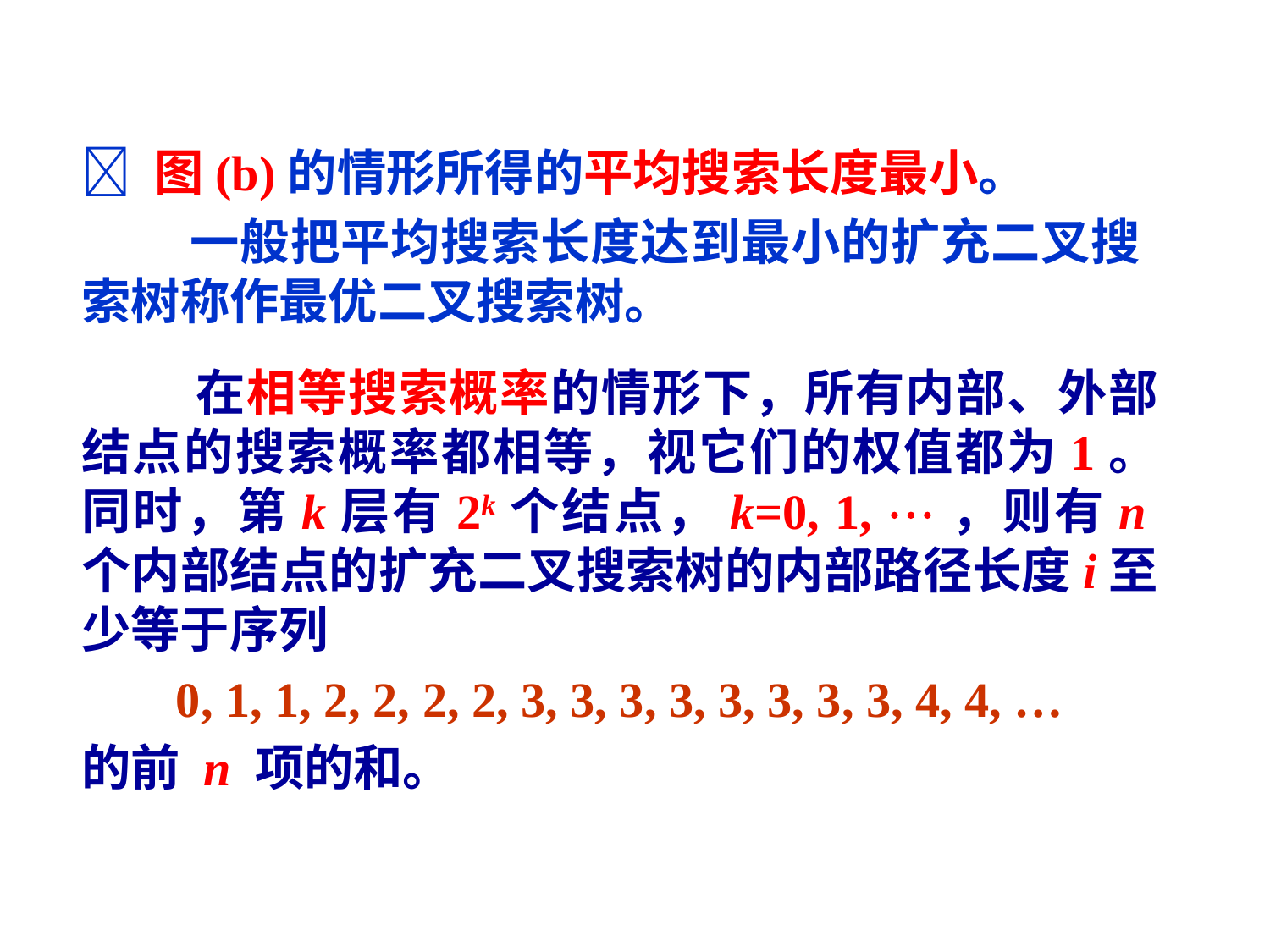

∴ 图(b)的情形所得的平均搜索长度最小。
        一般把平均搜索长度达到最小的扩充二叉搜索树称作最优二叉搜索树。
        在相等搜索概率的情形下，所有内部、外部结点的搜索概率都相等，视它们的权值都为1。同时，第k层有2k个结点，k=0, 1, …，则有n个内部结点的扩充二叉搜索树的内部路径长度i至少等于序列
0, 1, 1, 2, 2, 2, 2, 3, 3, 3, 3, 3, 3, 3, 3, 4, 4, …
的前 n 项的和。
112